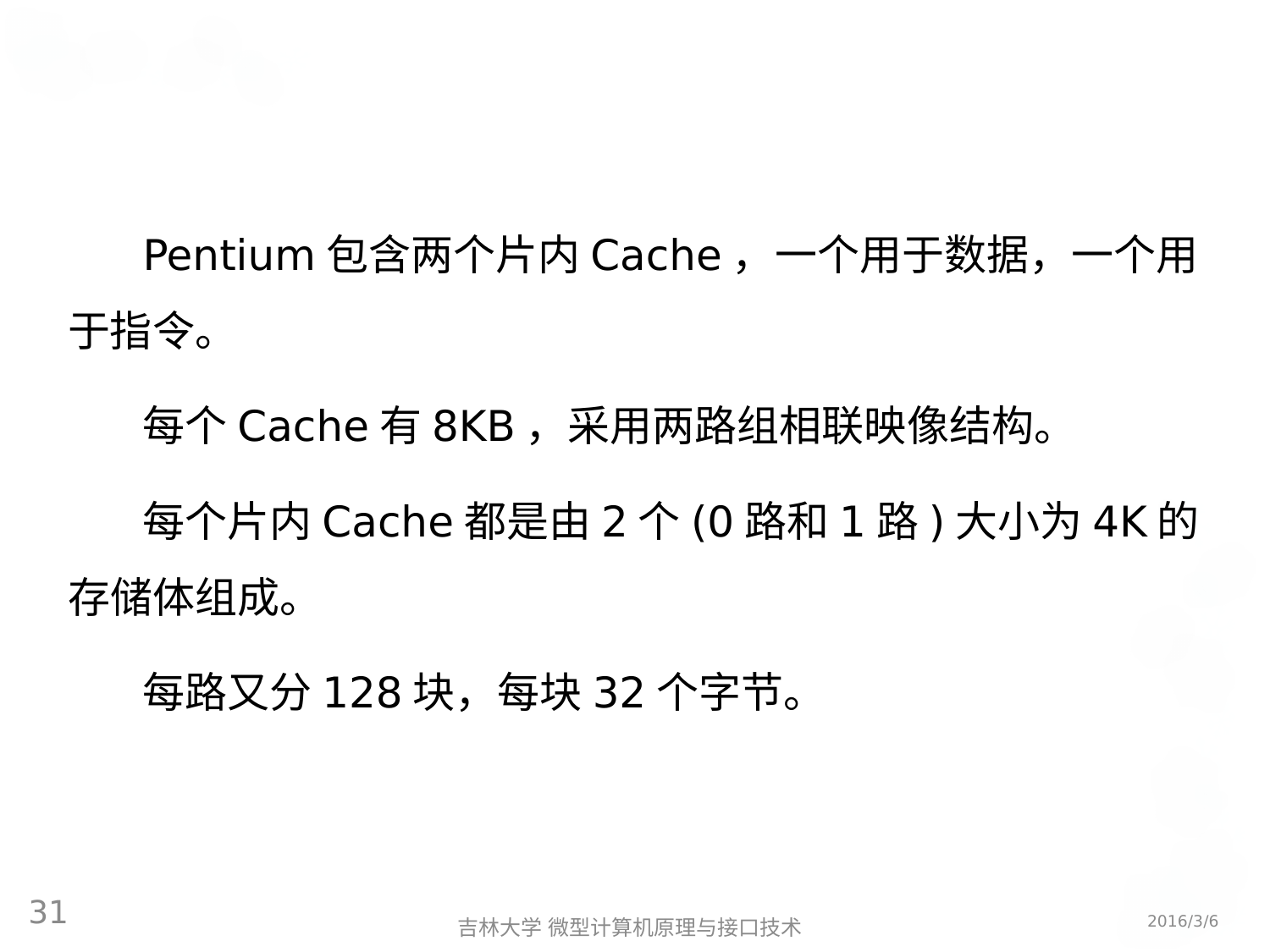

#
Pentium包含两个片内Cache，一个用于数据，一个用于指令。
每个Cache有8KB，采用两路组相联映像结构。
每个片内Cache都是由2个(0路和1路)大小为4K的存储体组成。
每路又分128块，每块32个字节。

31
2016/3/6
吉林大学 微型计算机原理与接口技术